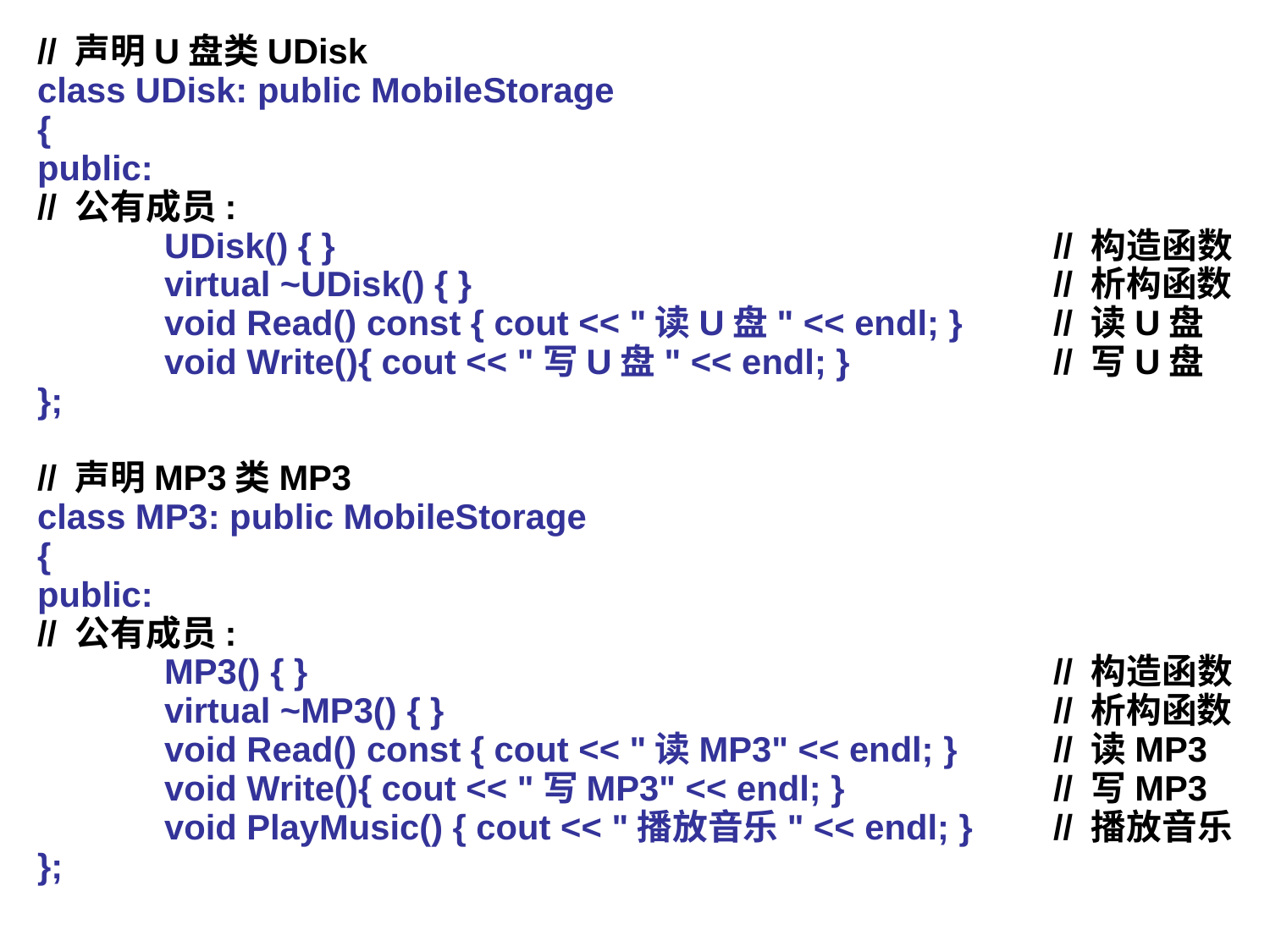

// 声明U盘类UDisk
class UDisk: public MobileStorage
{
public:
// 公有成员:
	UDisk() { }						// 构造函数
	virtual ~UDisk() { }					// 析构函数
	void Read() const { cout << "读U盘" << endl; }	// 读U盘
	void Write(){ cout << "写U盘" << endl; }		// 写U盘
};

// 声明MP3类MP3
class MP3: public MobileStorage
{
public:
// 公有成员:
	MP3() { }						// 构造函数
	virtual ~MP3() { }					// 析构函数
	void Read() const { cout << "读MP3" << endl; }	// 读MP3
	void Write(){ cout << "写MP3" << endl; }		// 写MP3
	void PlayMusic() { cout << "播放音乐" << endl; }	// 播放音乐
};